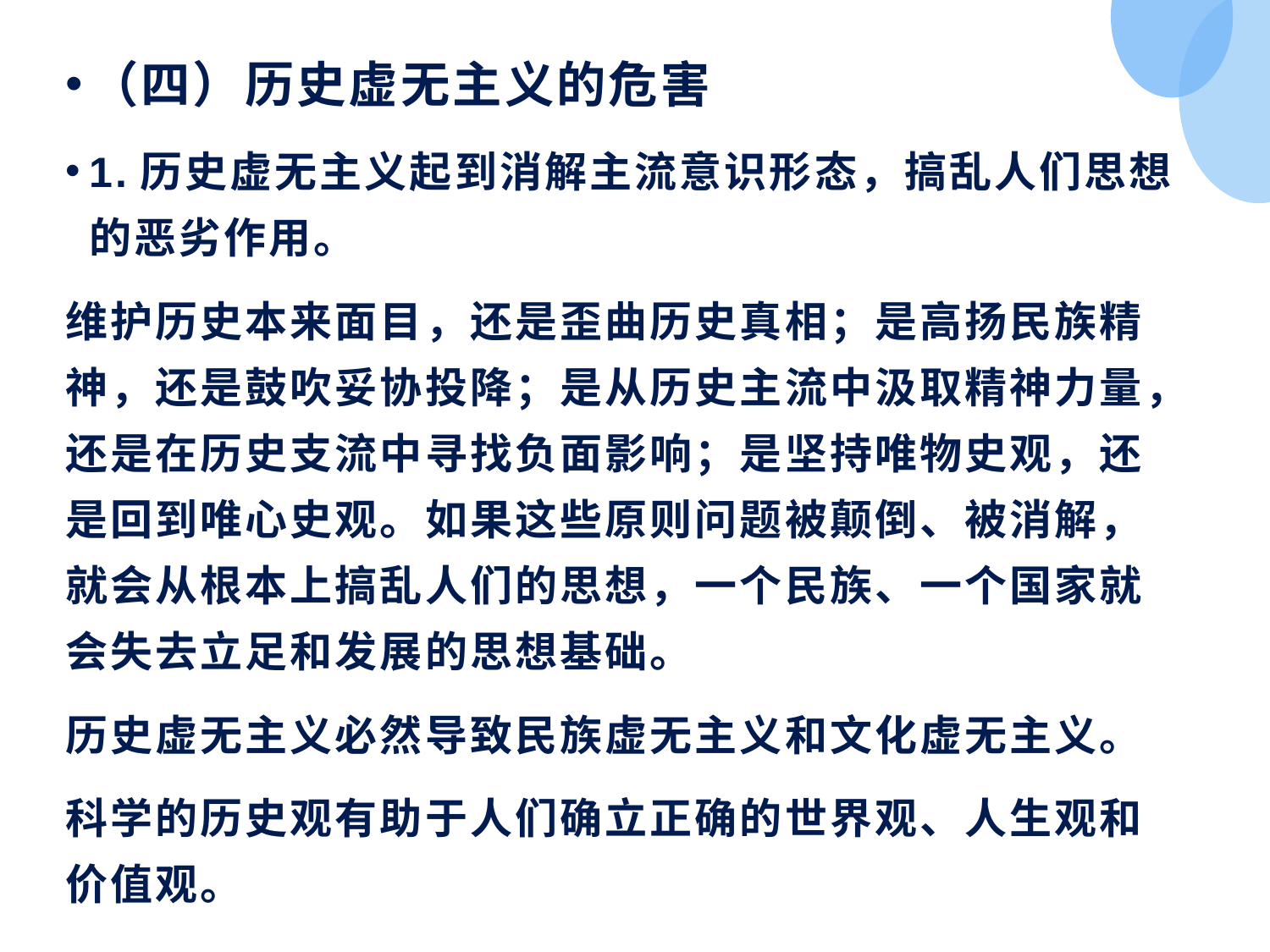

（四）历史虚无主义的危害
1.历史虚无主义起到消解主流意识形态，搞乱人们思想的恶劣作用。
维护历史本来面目，还是歪曲历史真相；是高扬民族精神，还是鼓吹妥协投降；是从历史主流中汲取精神力量，还是在历史支流中寻找负面影响；是坚持唯物史观，还是回到唯心史观。如果这些原则问题被颠倒、被消解，就会从根本上搞乱人们的思想，一个民族、一个国家就会失去立足和发展的思想基础。
历史虚无主义必然导致民族虚无主义和文化虚无主义。
科学的历史观有助于人们确立正确的世界观、人生观和价值观。